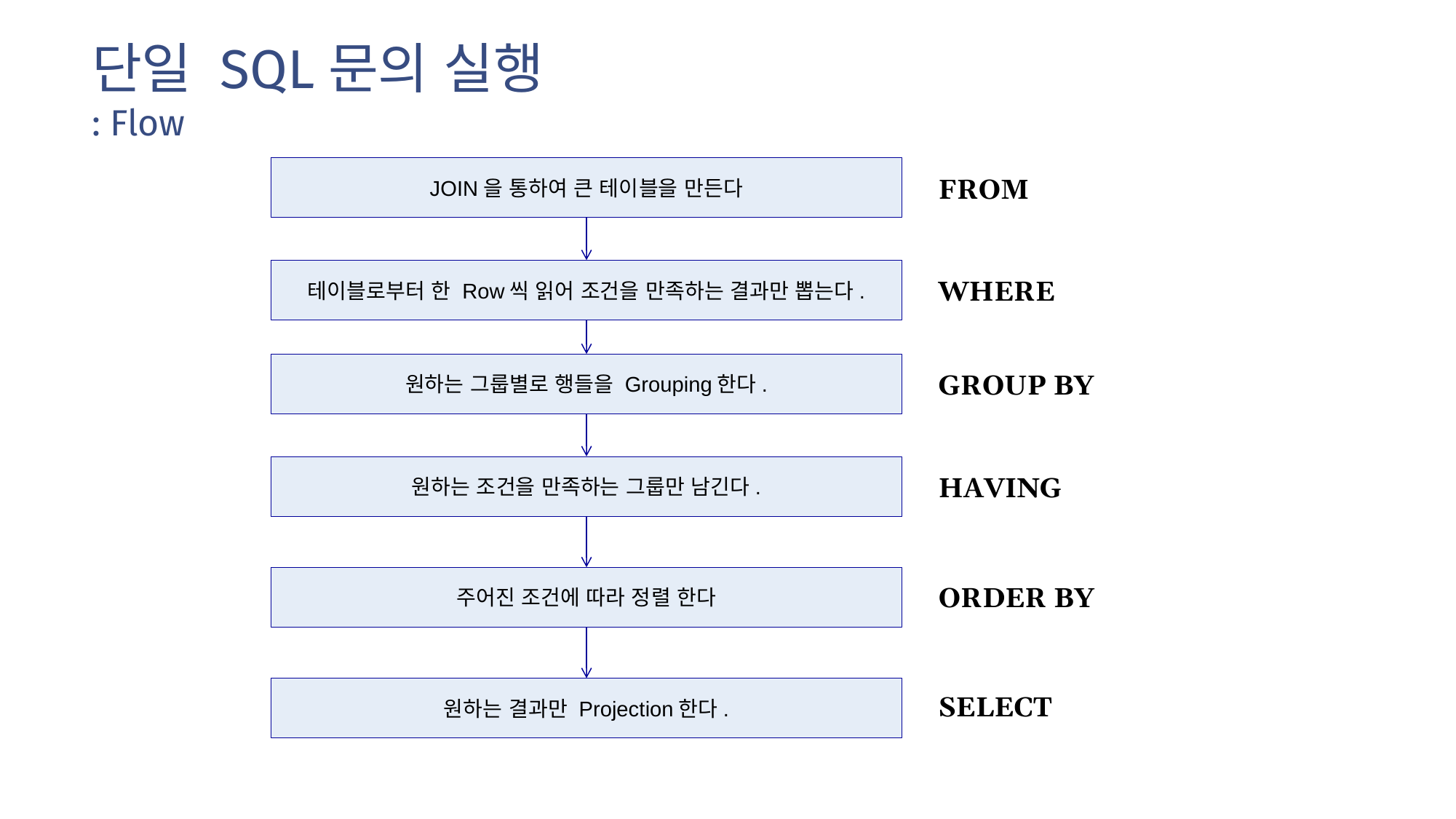

# 단일 SQL문의 실행 : Flow
JOIN을 통하여 큰 테이블을 만든다

FROM
테이블로부터 한 Row씩 읽어 조건을 만족하는 결과만 뽑는다.
WHERE
원하는 그룹별로 행들을 Grouping한다.
GROUP BY
원하는 조건을 만족하는 그룹만 남긴다.
HAVING
주어진 조건에 따라 정렬 한다
ORDER BY
원하는 결과만 Projection한다.
SELECT